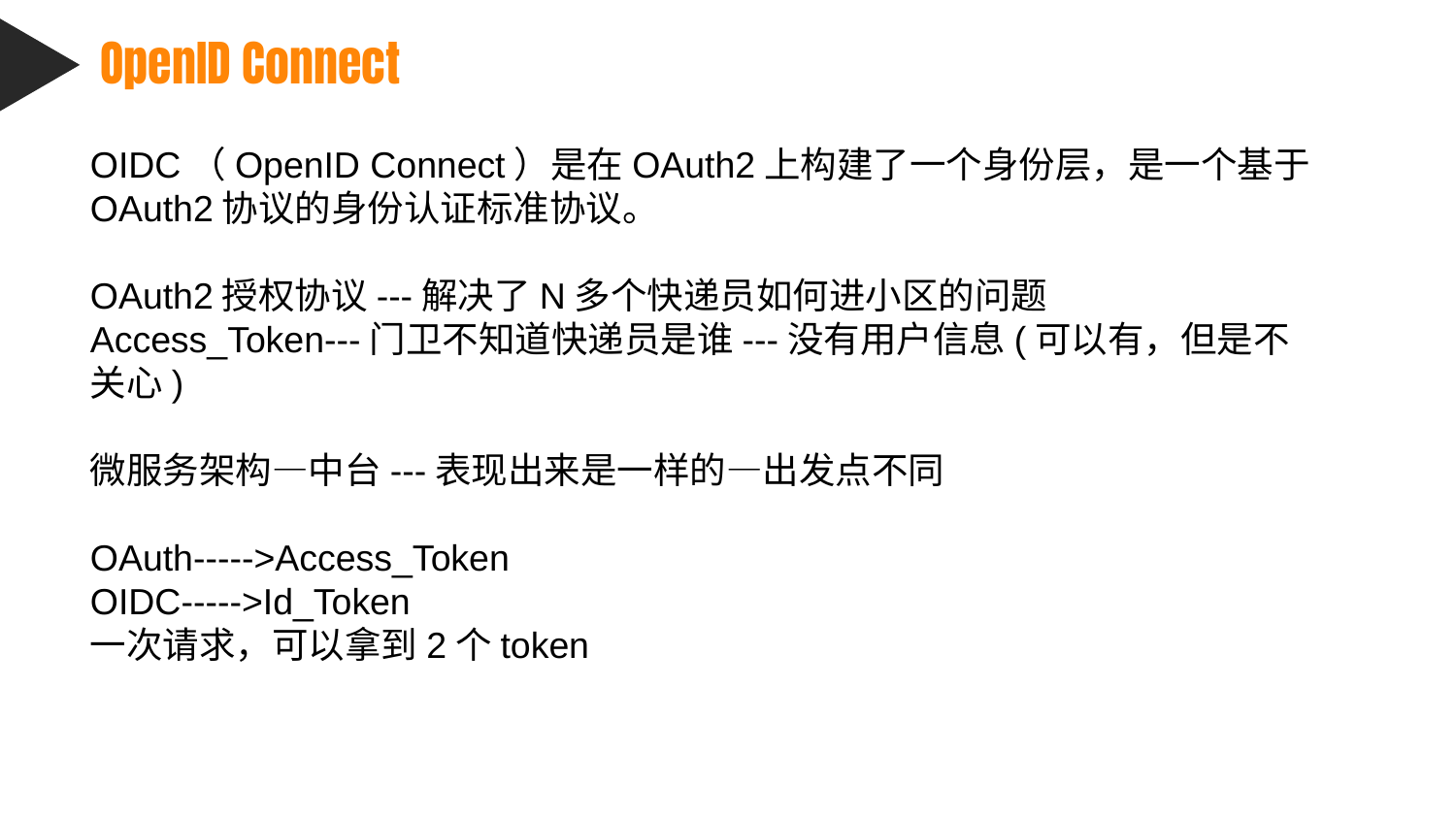

OpenID Connect
OIDC（OpenID Connect）是在OAuth2上构建了一个身份层，是一个基于OAuth2协议的身份认证标准协议。

OAuth2授权协议---解决了N多个快递员如何进小区的问题Access_Token---门卫不知道快递员是谁---没有用户信息(可以有，但是不关心)

微服务架构—中台---表现出来是一样的—出发点不同

OAuth----->Access_Token
OIDC----->Id_Token
一次请求，可以拿到2个token